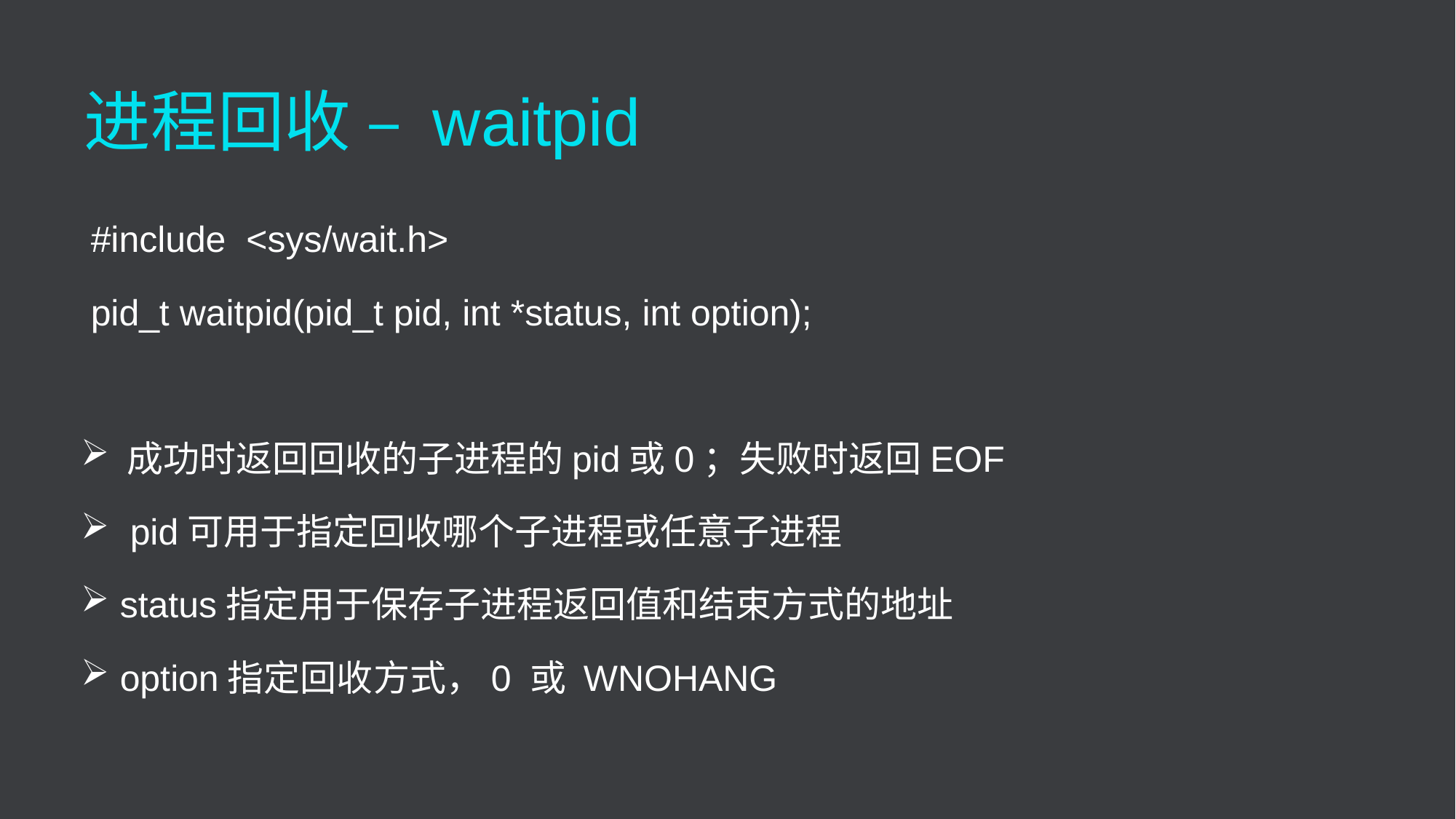

进程回收 – waitpid
  #include  <sys/wait.h>
  pid_t waitpid(pid_t pid, int *status, int option);

 成功时返回回收的子进程的pid或0；失败时返回EOF
  pid可用于指定回收哪个子进程或任意子进程
 status指定用于保存子进程返回值和结束方式的地址
 option指定回收方式，0 或 WNOHANG